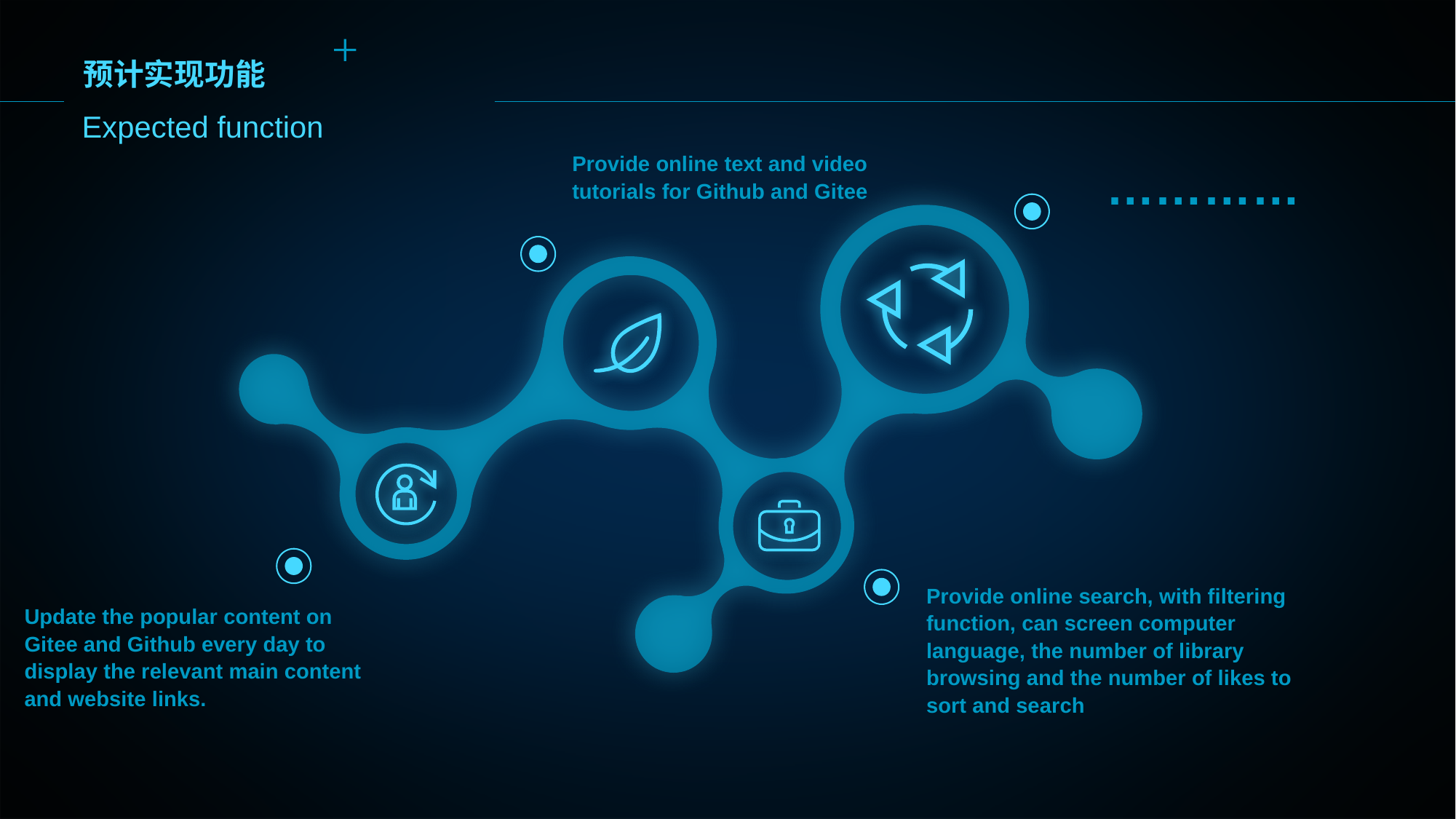

Expected function
预计实现功能
Provide online text and video tutorials for Github and Gitee
…………

Provide online search, with filtering function, can screen computer language, the number of library browsing and the number of likes to sort and search
Update the popular content on Gitee and Github every day to display the relevant main content and website links.